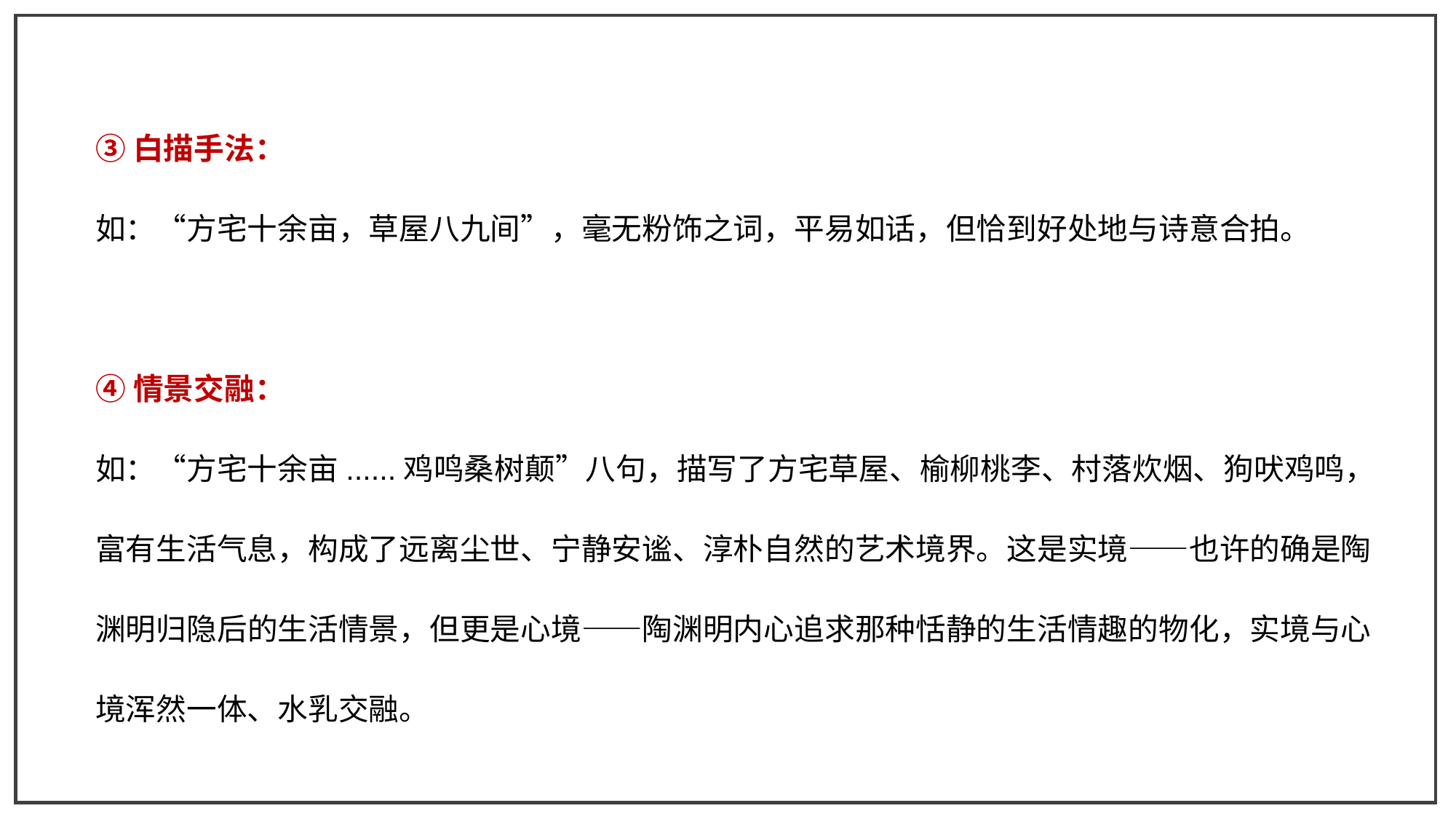

③白描手法：
如：“方宅十余亩，草屋八九间”，毫无粉饰之词，平易如话，但恰到好处地与诗意合拍。

④情景交融：
如：“方宅十余亩......鸡鸣桑树颠”八句，描写了方宅草屋、榆柳桃李、村落炊烟、狗吠鸡鸣，富有生活气息，构成了远离尘世、宁静安谧、淳朴自然的艺术境界。这是实境——也许的确是陶渊明归隐后的生活情景，但更是心境——陶渊明内心追求那种恬静的生活情趣的物化，实境与心境浑然一体、水乳交融。